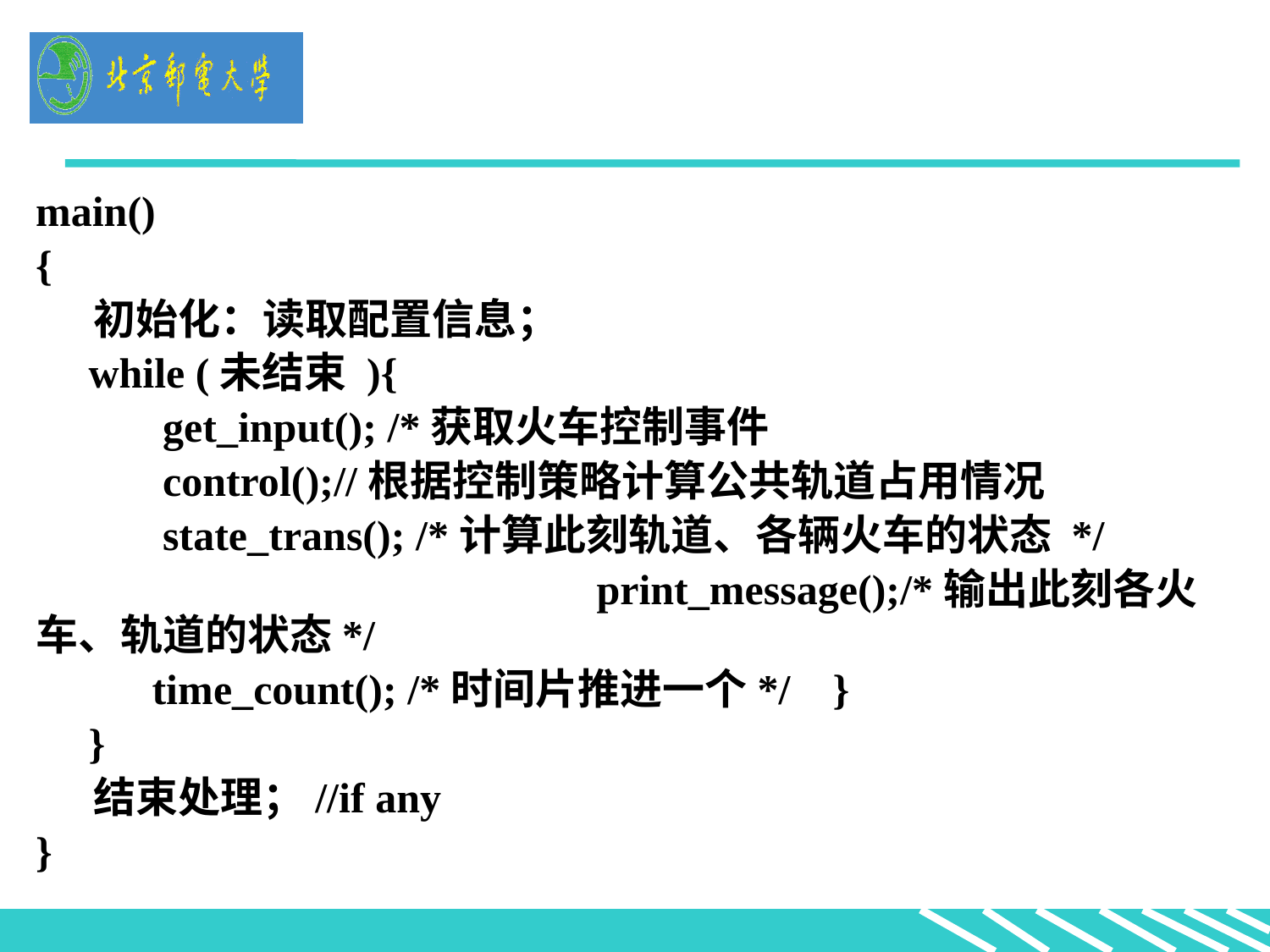

#
main()
{
     初始化：读取配置信息；
     while (未结束 ){
            get_input(); /*获取火车控制事件
            control();//根据控制策略计算公共轨道占用情况
            state_trans(); /*计算此刻轨道、各辆火车的状态 */
		     	  	     print_message();/*输出此刻各火车、轨道的状态*/
           time_count(); /*时间片推进一个*/    }
     }
     结束处理；//if any
}

32